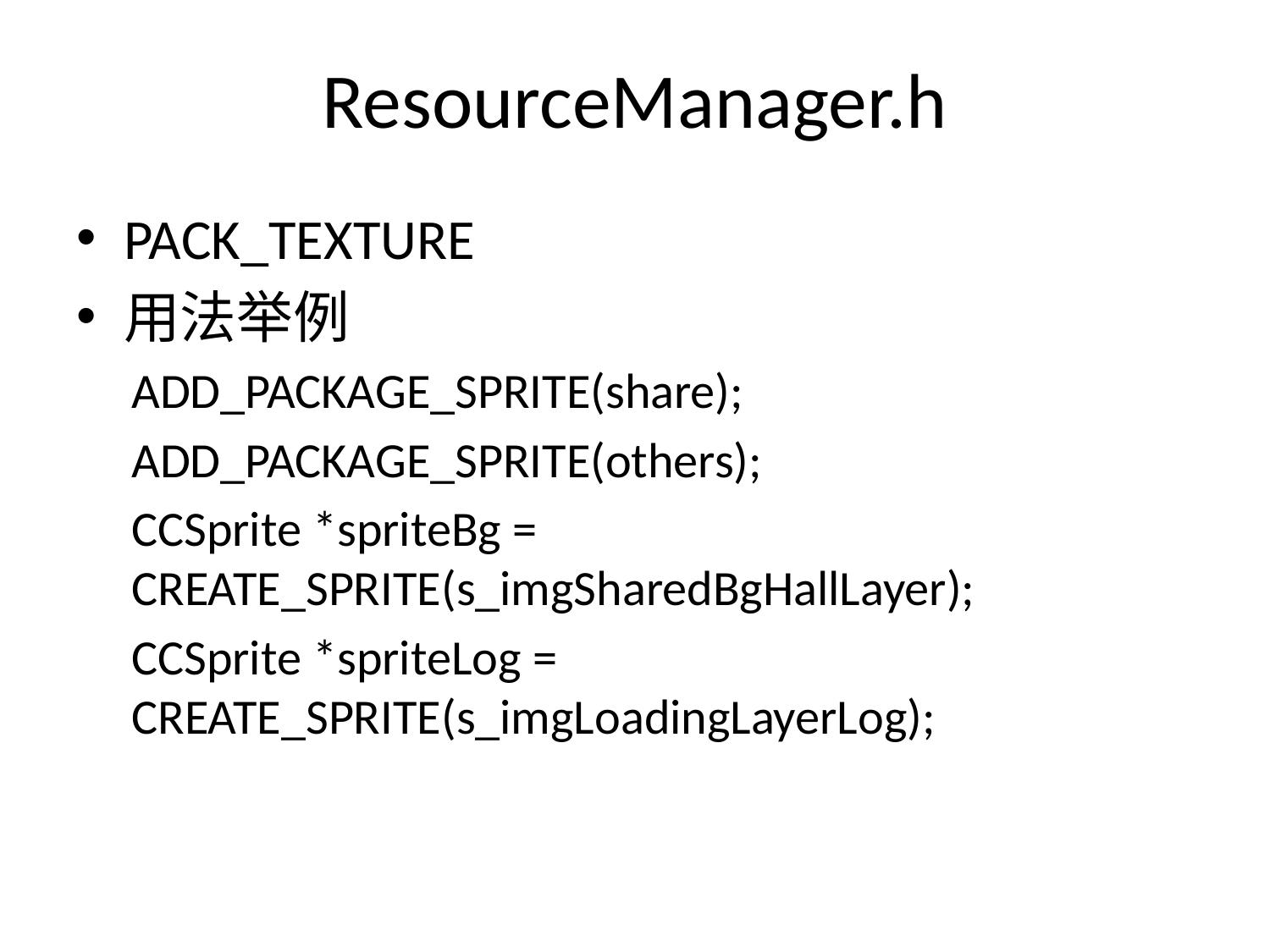

# ResourceManager.h
PACK_TEXTURE
用法举例
ADD_PACKAGE_SPRITE(share);
ADD_PACKAGE_SPRITE(others);
CCSprite *spriteBg = CREATE_SPRITE(s_imgSharedBgHallLayer);
CCSprite *spriteLog = CREATE_SPRITE(s_imgLoadingLayerLog);